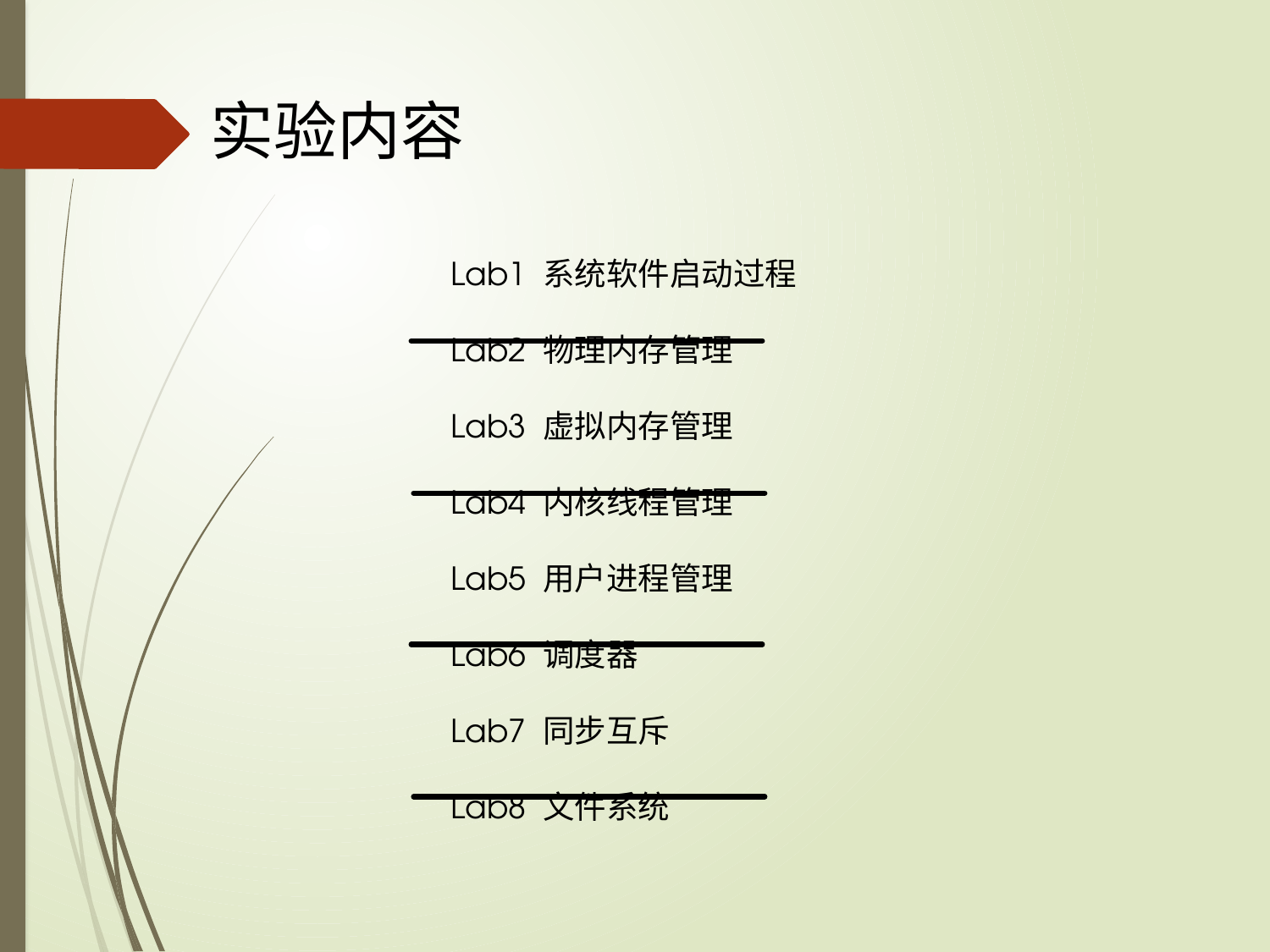

实验内容
Lab1 系统软件启动过程
Lab2 物理内存管理
Lab3 虚拟内存管理
Lab4 内核线程管理
Lab5 用户进程管理
Lab6 调度器
Lab7 同步互斥
Lab8 文件系统